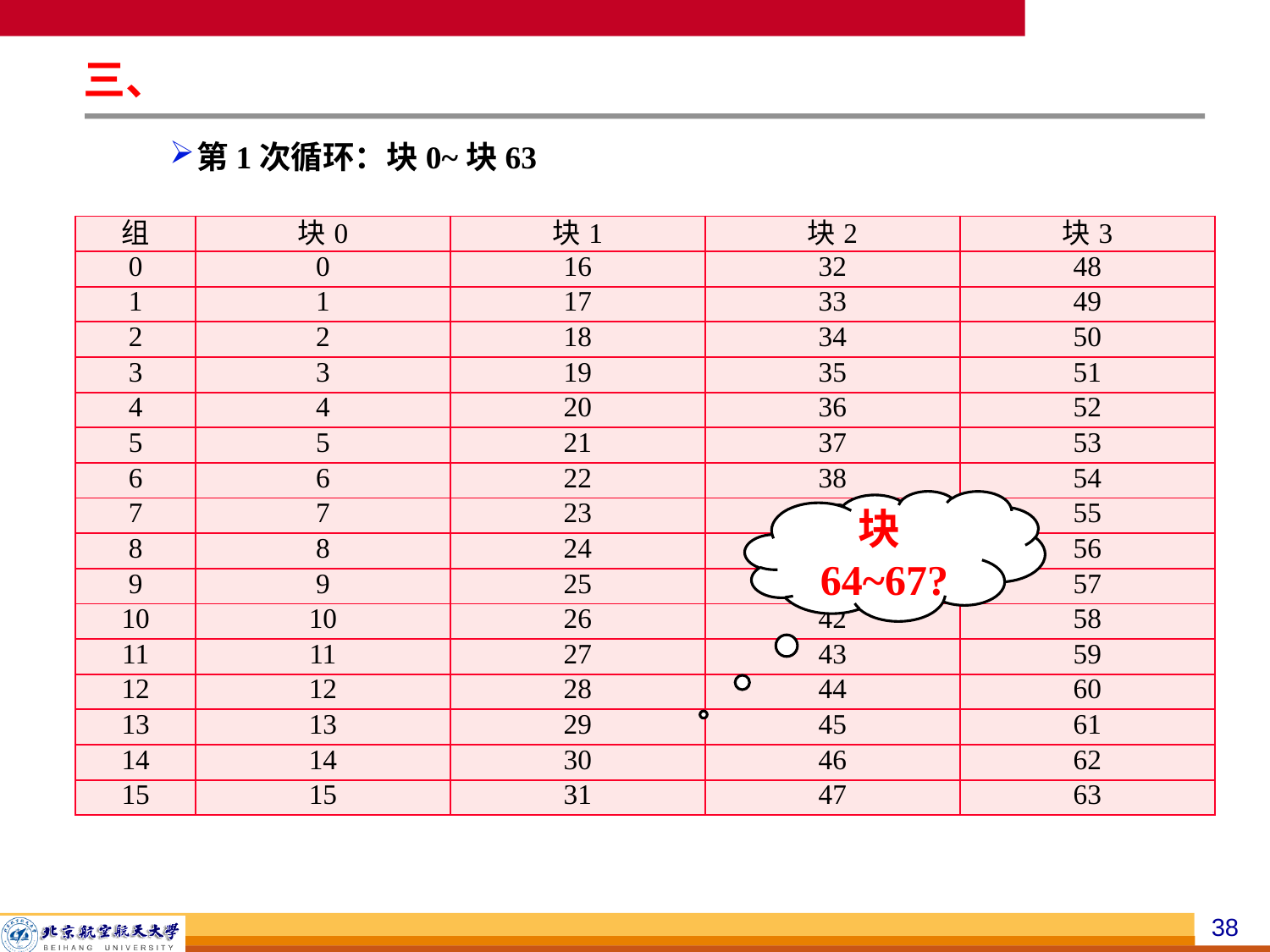

三、
第1次循环：块0~块63
| 组 | 块0 | 块1 | 块2 | 块3 |
| --- | --- | --- | --- | --- |
| 0 | 0 | 16 | 32 | 48 |
| 1 | 1 | 17 | 33 | 49 |
| 2 | 2 | 18 | 34 | 50 |
| 3 | 3 | 19 | 35 | 51 |
| 4 | 4 | 20 | 36 | 52 |
| 5 | 5 | 21 | 37 | 53 |
| 6 | 6 | 22 | 38 | 54 |
| 7 | 7 | 23 | 39 | 55 |
| 8 | 8 | 24 | 40 | 56 |
| 9 | 9 | 25 | 41 | 57 |
| 10 | 10 | 26 | 42 | 58 |
| 11 | 11 | 27 | 43 | 59 |
| 12 | 12 | 28 | 44 | 60 |
| 13 | 13 | 29 | 45 | 61 |
| 14 | 14 | 30 | 46 | 62 |
| 15 | 15 | 31 | 47 | 63 |
块64~67?